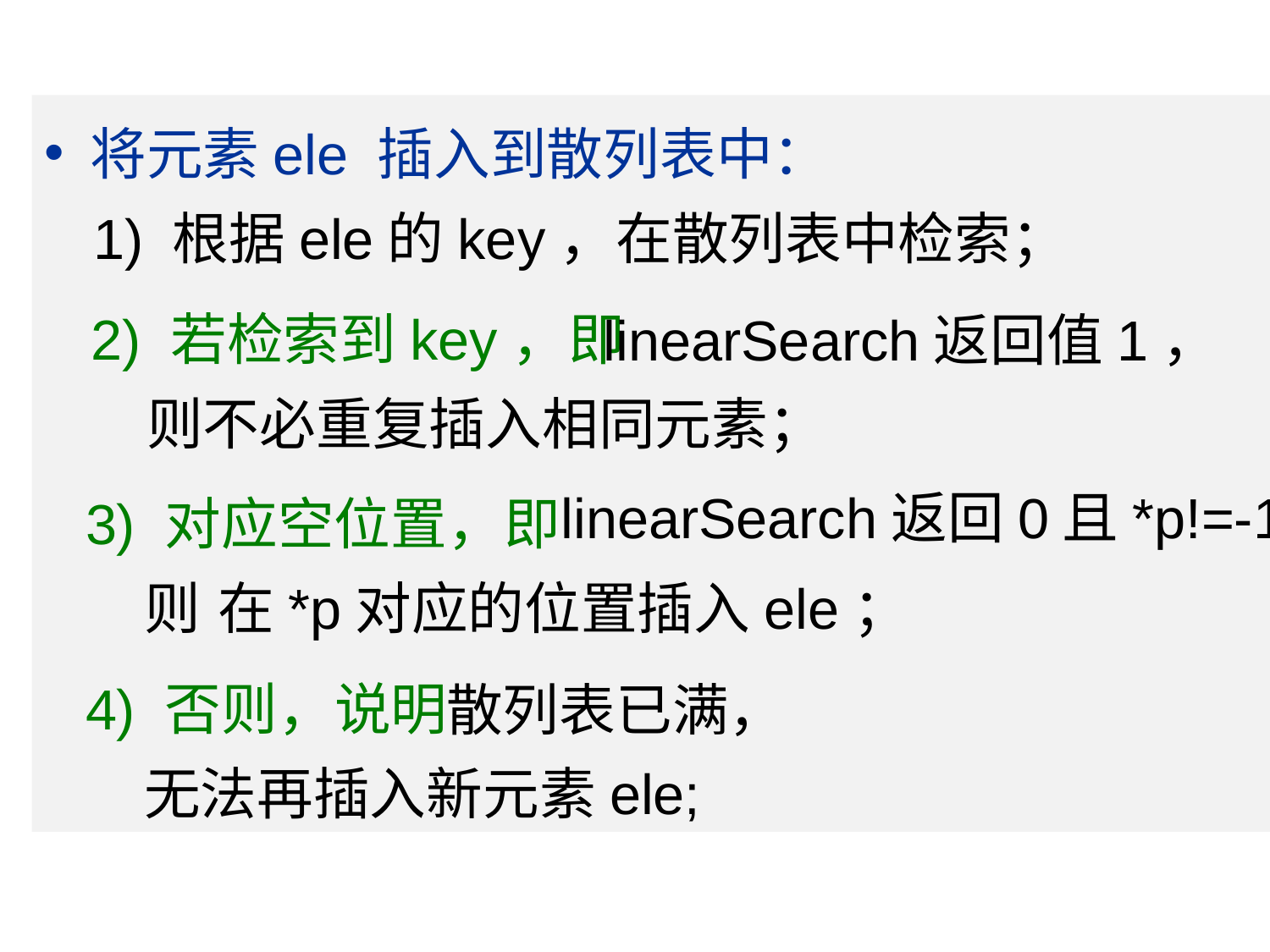

将元素ele 插入到散列表中：
  1) 根据ele的key，在散列表中检索；
   2) 若检索到key，即
       则不必重复插入相同元素；
  3) 对应空位置，即
      则
  4) 否则，说明
      无法再插入新元素ele;
linearSearch返回值1，
linearSearch返回0且*p!=-1
在*p对应的位置插入ele；
散列表已满，